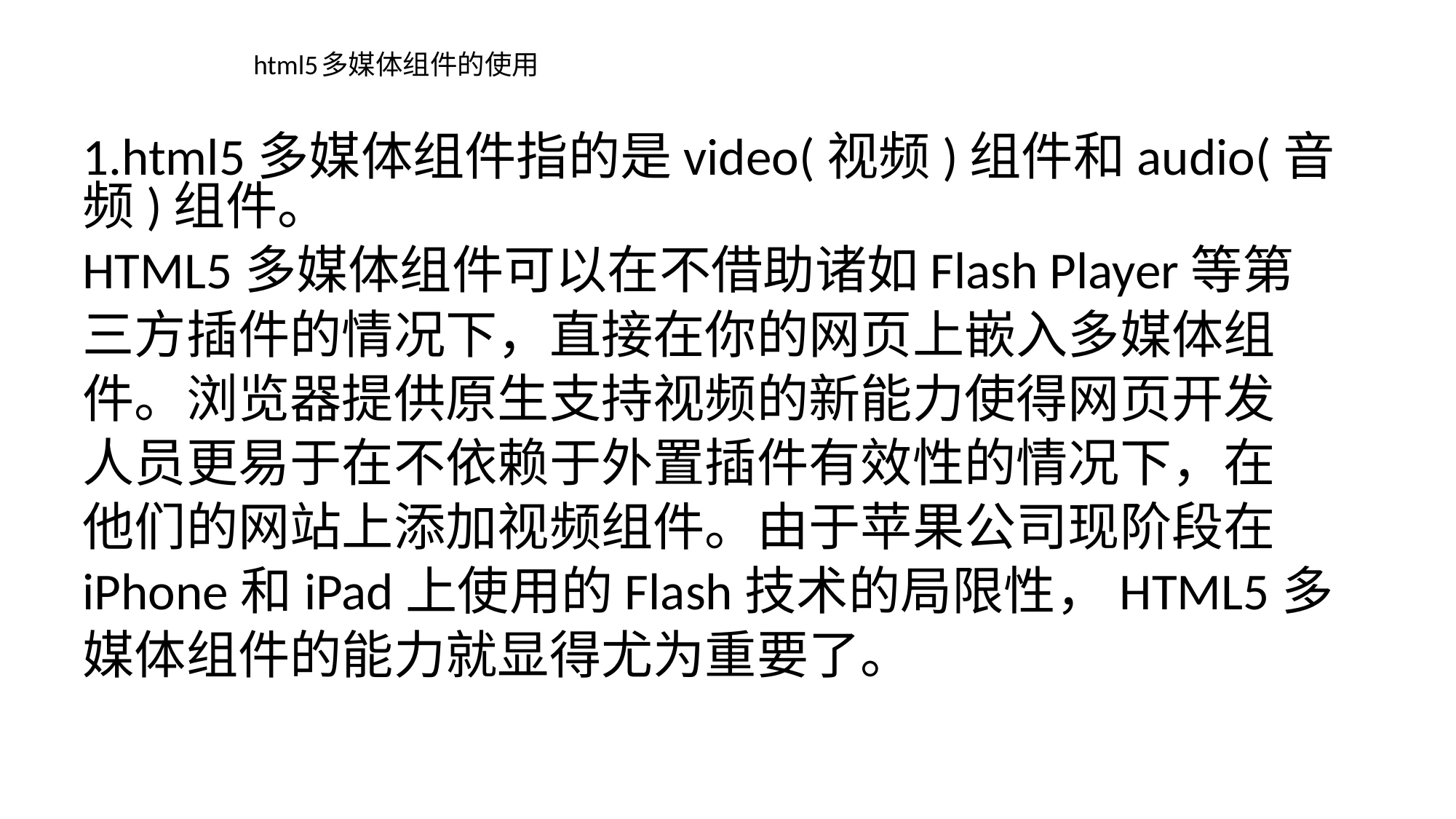

# html5多媒体组件的使用
1.html5多媒体组件指的是video(视频)组件和audio(音频)组件。
HTML5多媒体组件可以在不借助诸如Flash Player等第
三方插件的情况下，直接在你的网页上嵌入多媒体组
件。浏览器提供原生支持视频的新能力使得网页开发
人员更易于在不依赖于外置插件有效性的情况下，在
他们的网站上添加视频组件。由于苹果公司现阶段在
iPhone和iPad上使用的Flash技术的局限性，HTML5多
媒体组件的能力就显得尤为重要了。